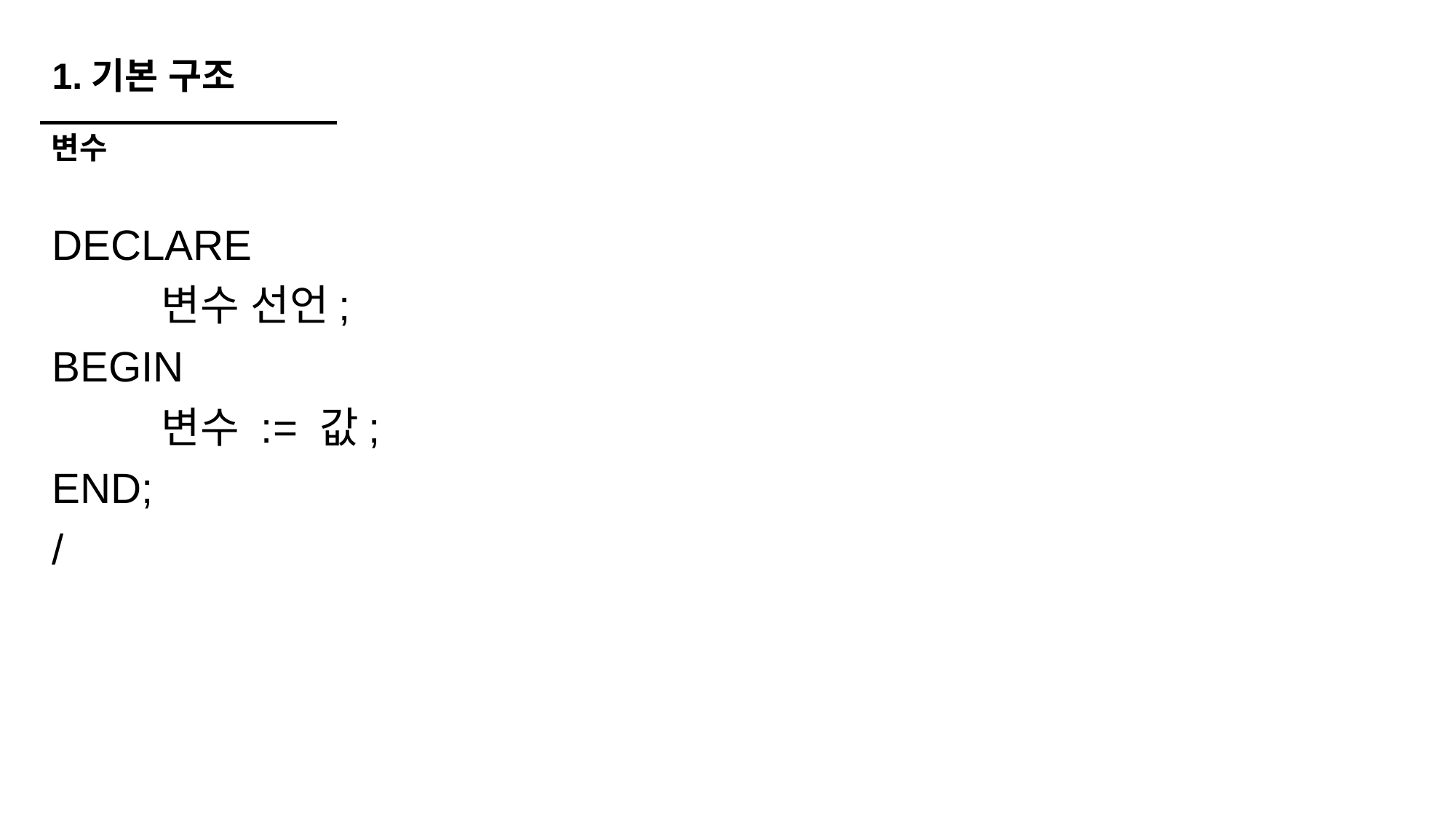

# 1.기본 구조
변수
DECLARE
	변수 선언;
BEGIN
	변수 := 값;
END;
/